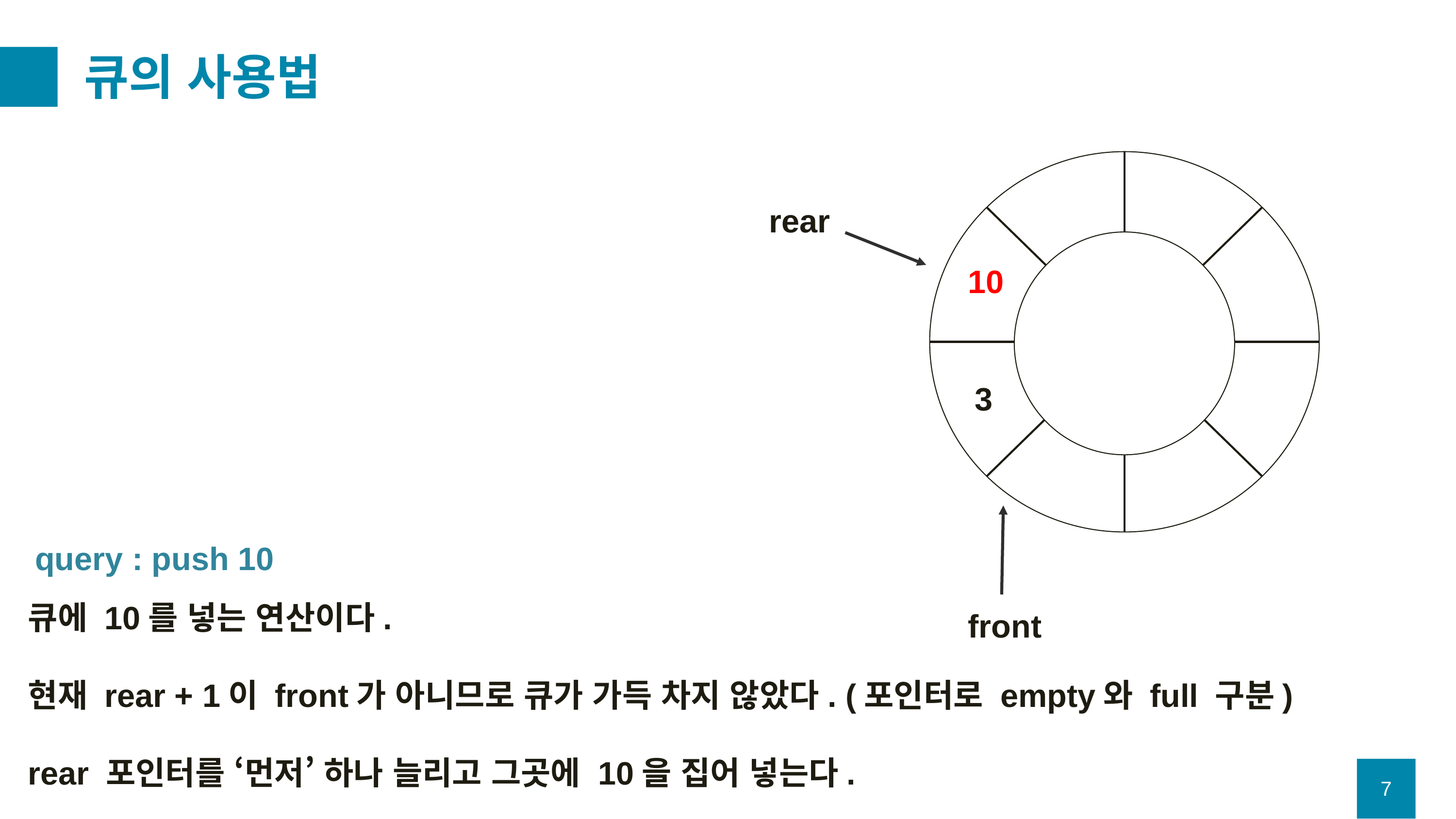

# 큐의 사용법

rear
10
3
query : push 10
큐에 10를 넣는 연산이다.

현재 rear + 1이 front가 아니므로 큐가 가득 차지 않았다. (포인터로 empty와 full 구분)

rear 포인터를 ‘먼저’ 하나 늘리고 그곳에 10을 집어 넣는다.
front
7